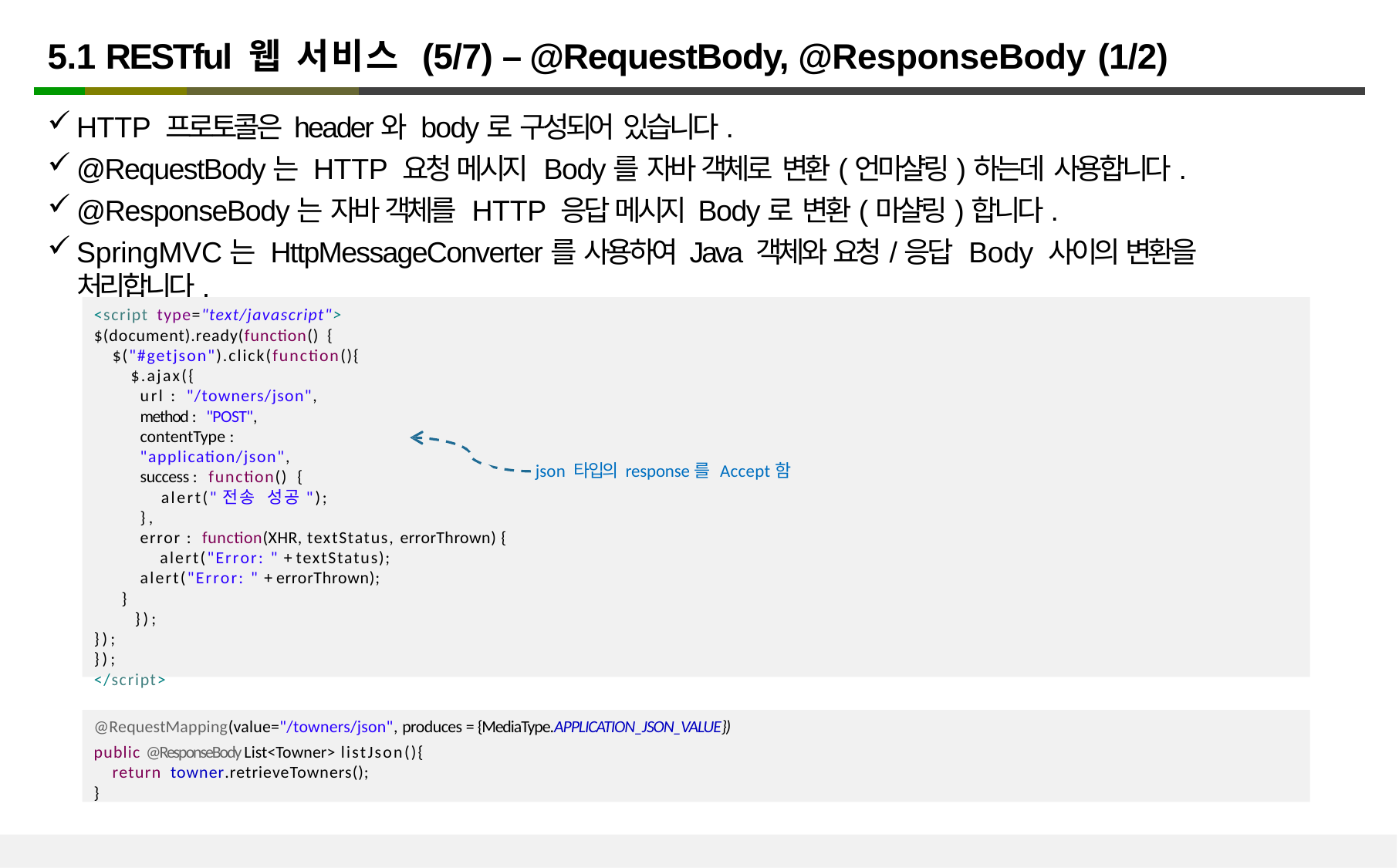

# 5.1 RESTful 웹 서비스 (5/7) – @RequestBody, @ResponseBody (1/2)
HTTP 프로토콜은 header와 body로 구성되어 있습니다.
@RequestBody는 HTTP 요청 메시지 Body를 자바 객체로  변환(언마샬링)하는데 사용합니다.
@ResponseBody는 자바 객체를 HTTP 응답 메시지 Body로 변환(마샬링)합니다.
SpringMVC는 HttpMessageConverter를 사용하여 Java 객체와  요청/응답 Body 사이의  변환을 처리합니다.

<script type="text/javascript">
$(document).ready(function() {
$("#getjson").click(function(){
$.ajax({
url : "/towners/json",
method : "POST",
contentType : "application/json",
success : function() {
alert("전송 성공");
},
error : function(XHR, textStatus, errorThrown) {
   alert("Error: " + textStatus);
alert("Error: " + errorThrown);
}
});
});
});
</script>

json 타입의 response를 Accept함
@RequestMapping(value="/towners/json", produces = {MediaType.APPLICATION_JSON_VALUE})
public @ResponseBody List<Towner> listJson(){
return towner.retrieveTowners();
}